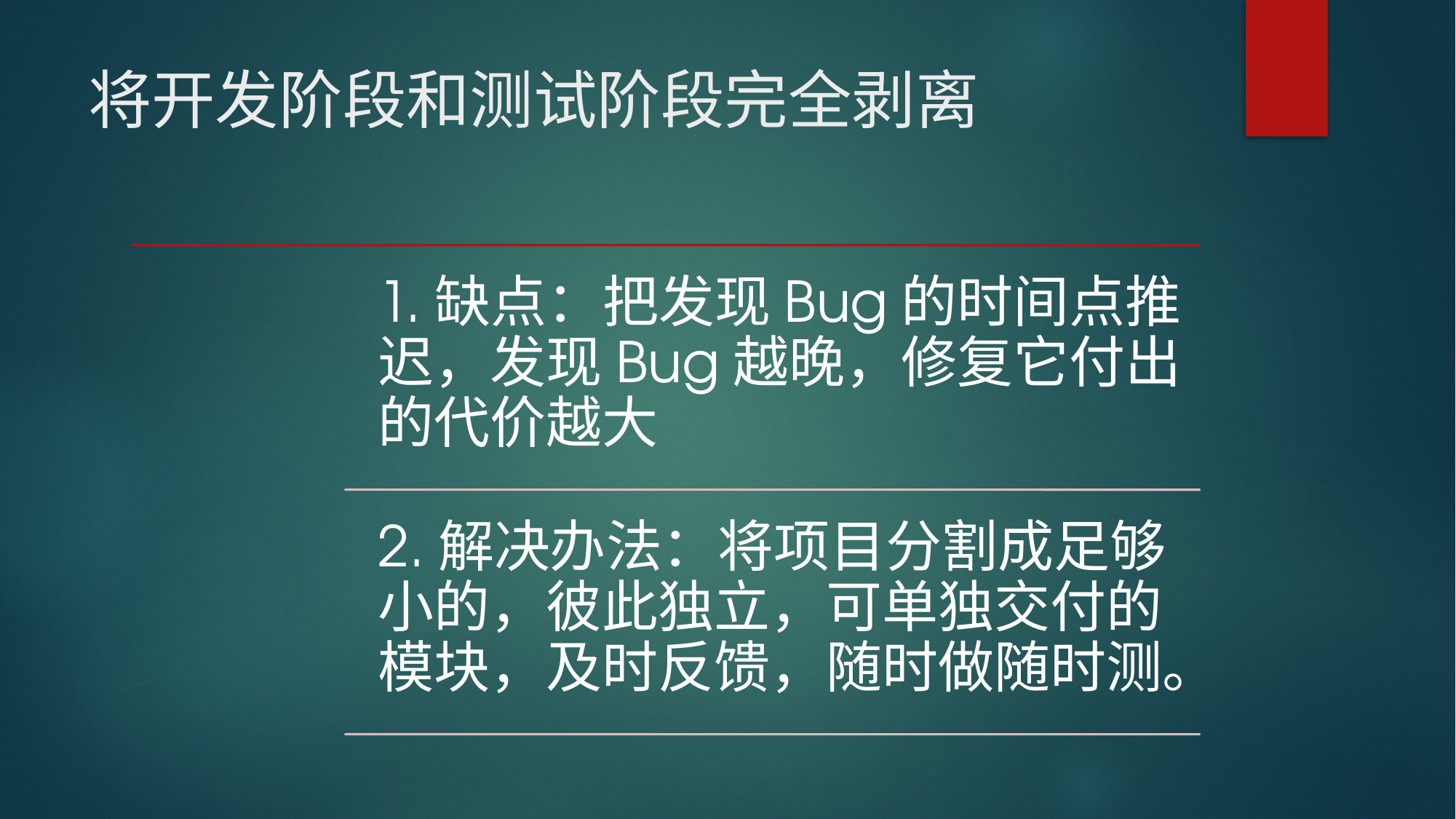

# 将开发阶段和测试阶段完全剥离

1.缺点：把发现Bug的时间点推迟，发现Bug越晚，修复它付出的代价越大
2.解决办法：将项目分割成足够小的，彼此独立，可单独交付的模块，及时反馈，随时做随时测。